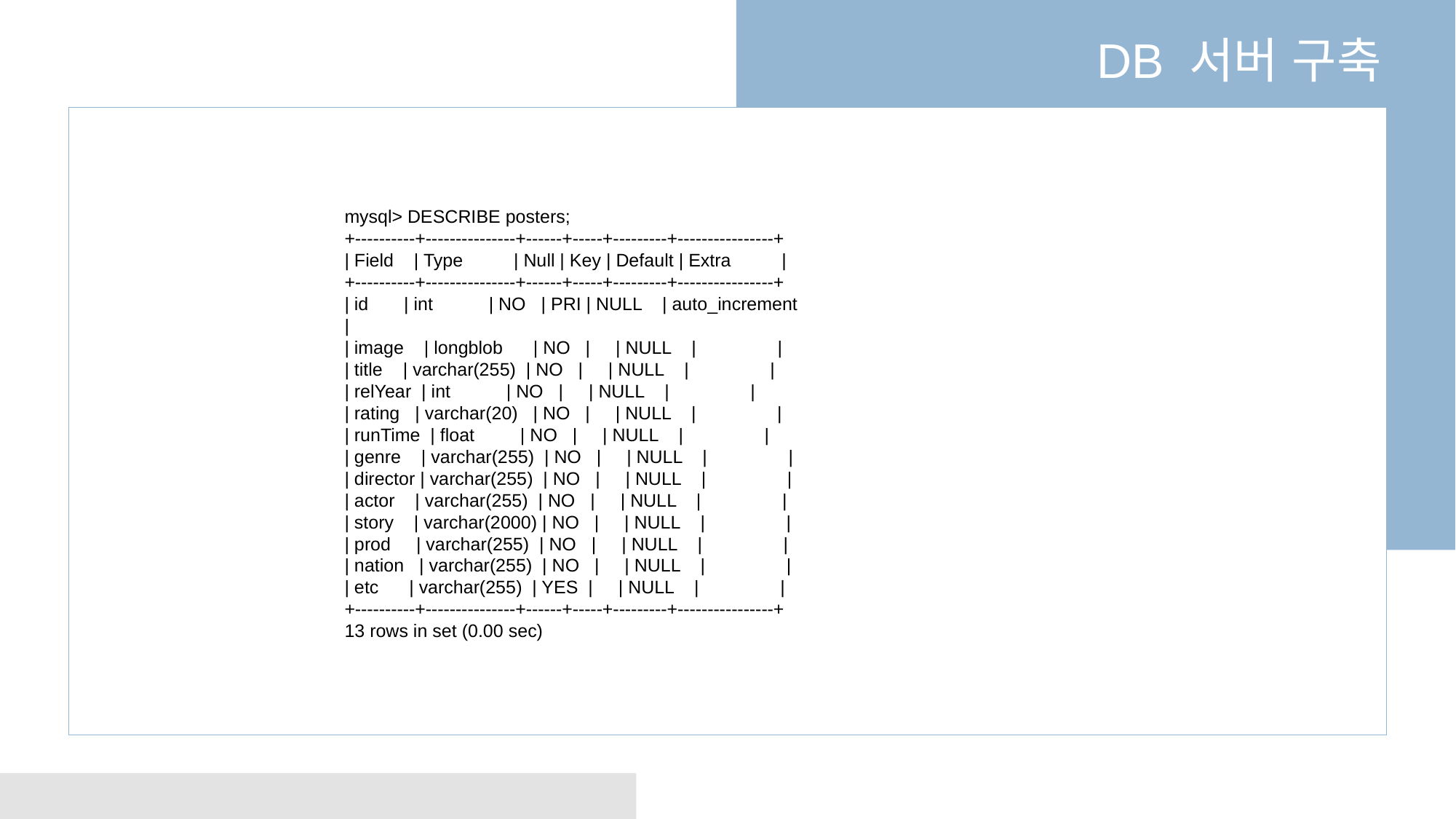

DB 서버 구축

mysql> DESCRIBE posters;
+----------+---------------+------+-----+---------+----------------+
| Field    | Type          | Null | Key | Default | Extra          |
+----------+---------------+------+-----+---------+----------------+
| id       | int           | NO   | PRI | NULL    | auto_increment |
| image    | longblob      | NO   |     | NULL    |                |
| title    | varchar(255)  | NO   |     | NULL    |                |
| relYear  | int           | NO   |     | NULL    |                |
| rating   | varchar(20)   | NO   |     | NULL    |                |
| runTime  | float         | NO   |     | NULL    |                |
| genre    | varchar(255)  | NO   |     | NULL    |                |
| director | varchar(255)  | NO   |     | NULL    |                |
| actor    | varchar(255)  | NO   |     | NULL    |                |
| story    | varchar(2000) | NO   |     | NULL    |                |
| prod     | varchar(255)  | NO   |     | NULL    |                |
| nation   | varchar(255)  | NO   |     | NULL    |                |
| etc      | varchar(255)  | YES  |     | NULL    |                |
+----------+---------------+------+-----+---------+----------------+
13 rows in set (0.00 sec)